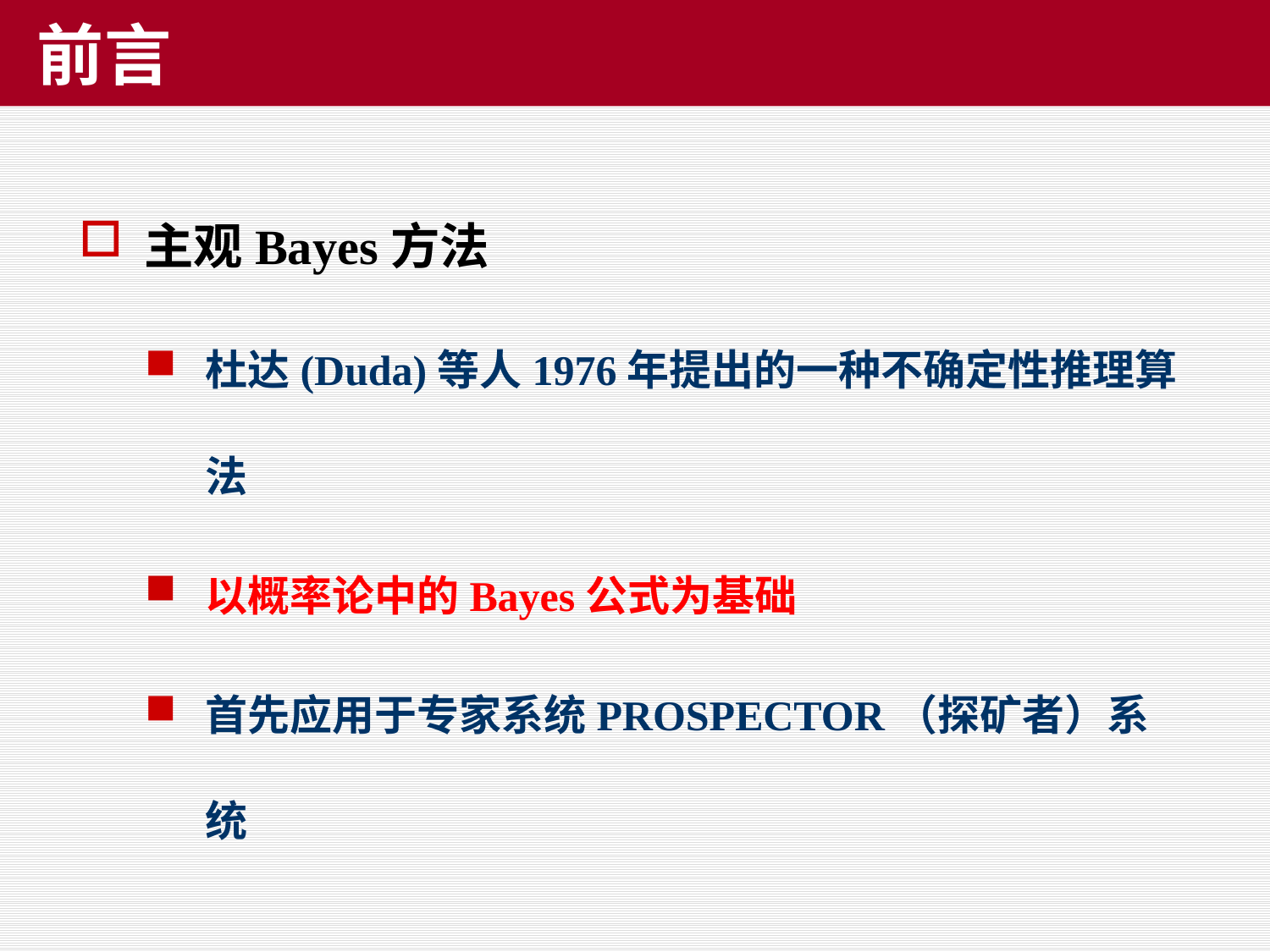

# 前言
主观Bayes方法
杜达(Duda)等人1976年提出的一种不确定性推理算法
以概率论中的Bayes公式为基础
首先应用于专家系统PROSPECTOR（探矿者）系统